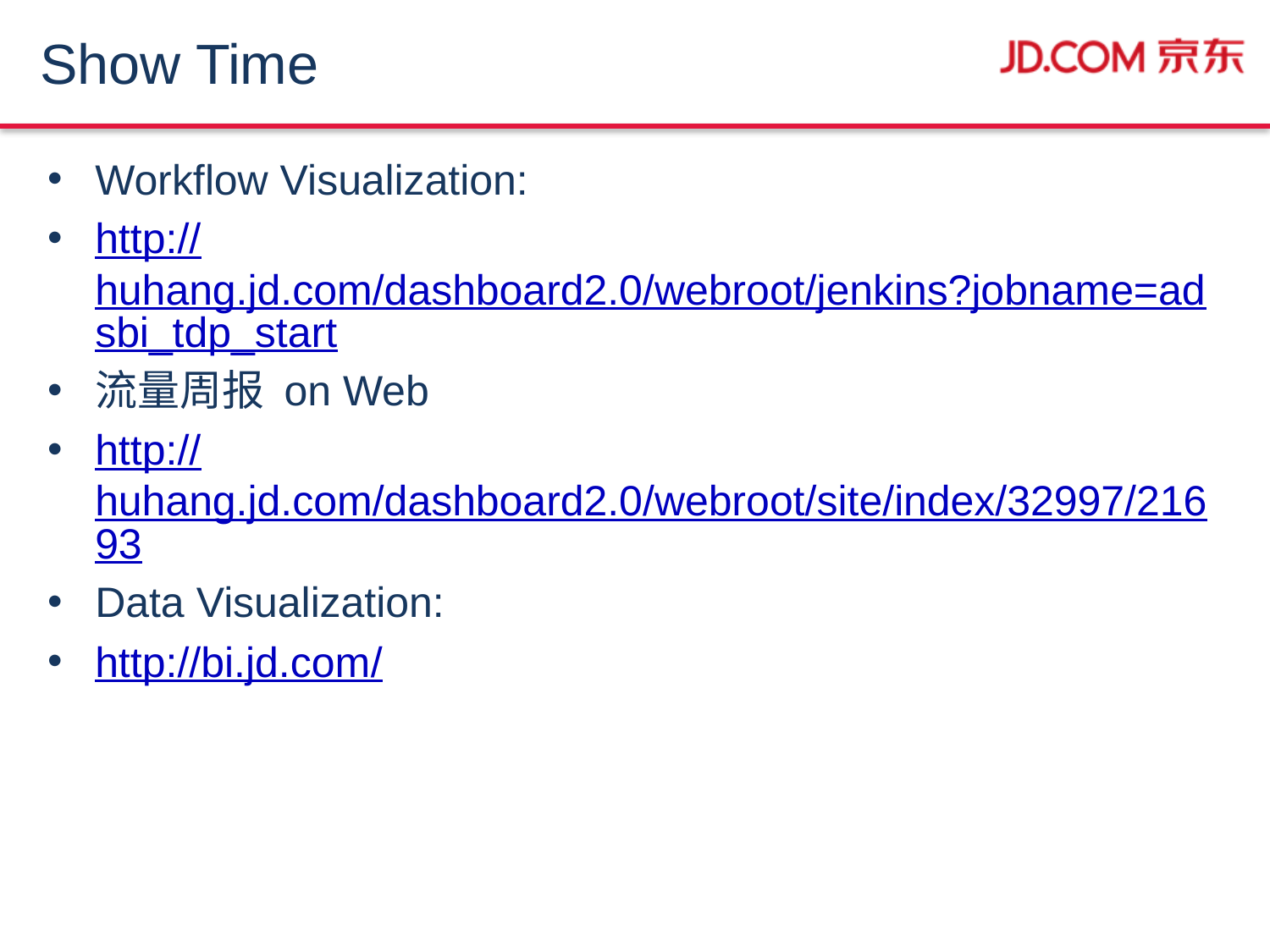

# Show Time
Workflow Visualization:
http://huhang.jd.com/dashboard2.0/webroot/jenkins?jobname=adsbi_tdp_start
流量周报 on Web
http://huhang.jd.com/dashboard2.0/webroot/site/index/32997/21693
Data Visualization:
http://bi.jd.com/